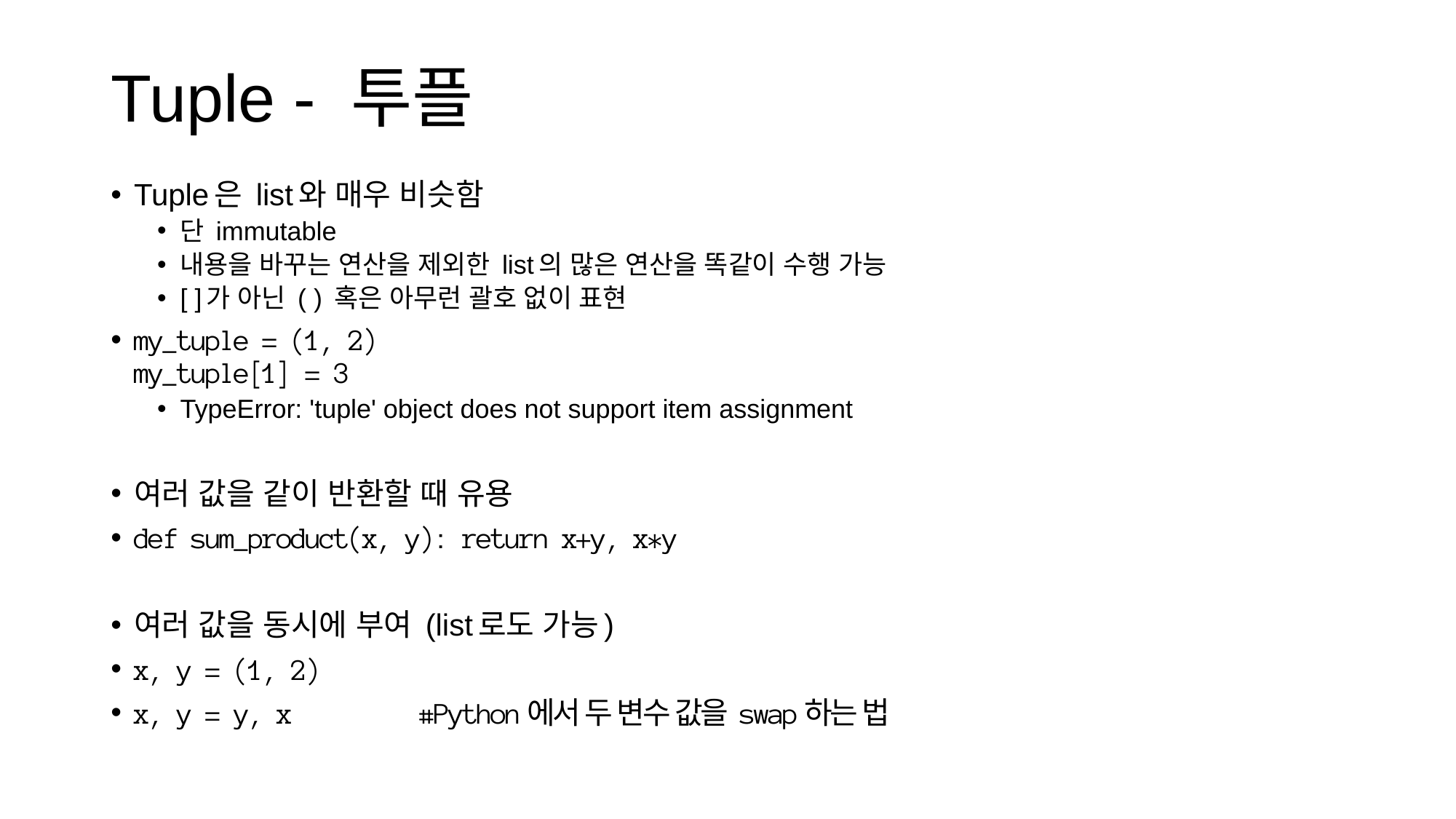

# Tuple - 투플
Tuple은 list와 매우 비슷함
단 immutable
내용을 바꾸는 연산을 제외한 list의 많은 연산을 똑같이 수행 가능
[ ]가 아닌 ( ) 혹은 아무런 괄호 없이 표현
my_tuple = (1, 2)
my_tuple[1] = 3
TypeError: 'tuple' object does not support item assignment

여러 값을 같이 반환할 때 유용
def sum_product(x, y): return x+y, x*y

여러 값을 동시에 부여 (list로도 가능)
x, y = (1, 2)
x, y = y, x         #Python에서 두 변수 값을 swap하는 법